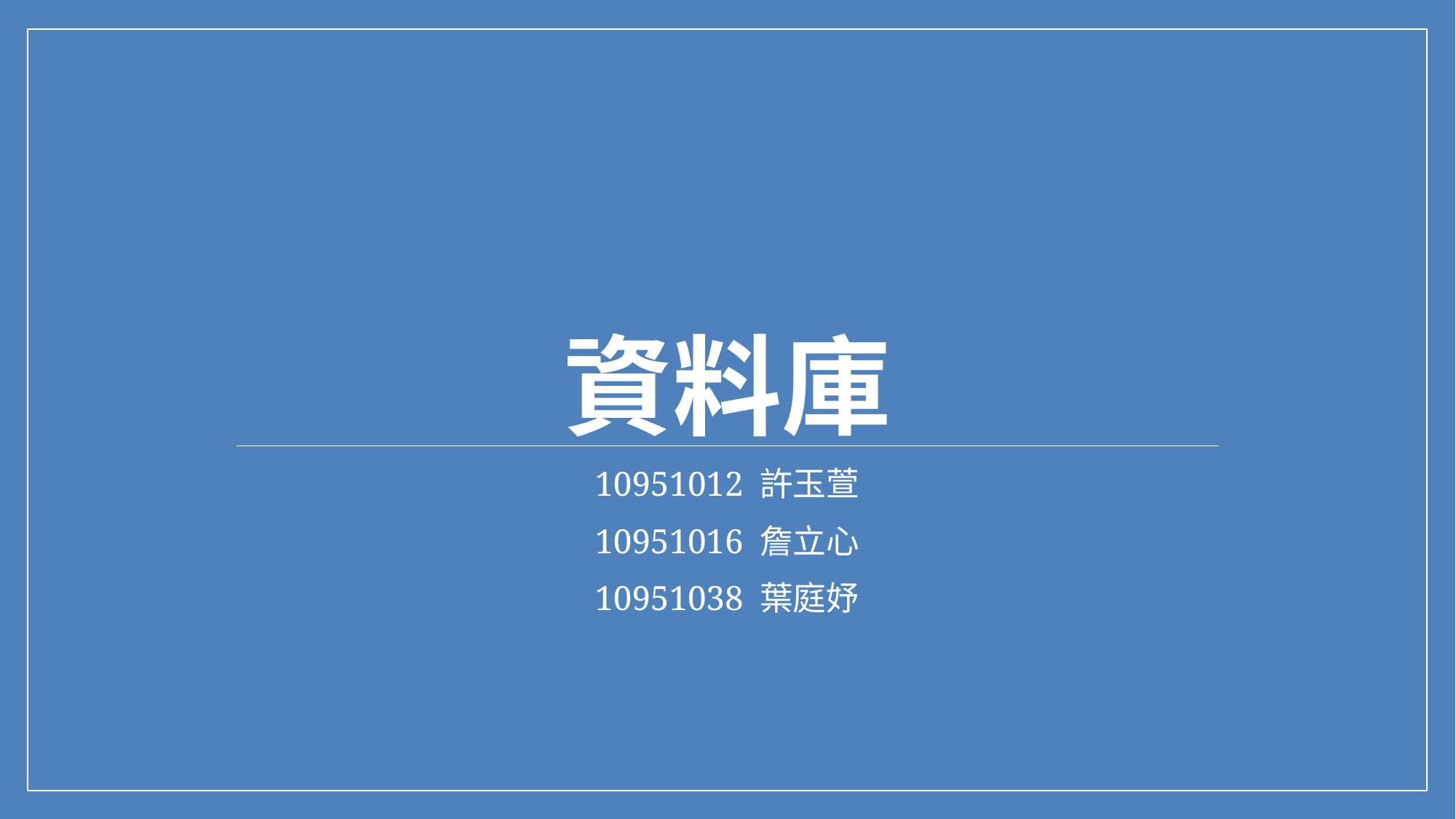

# 資料庫
10951012 許玉萱
10951016 詹立心
10951038 葉庭妤